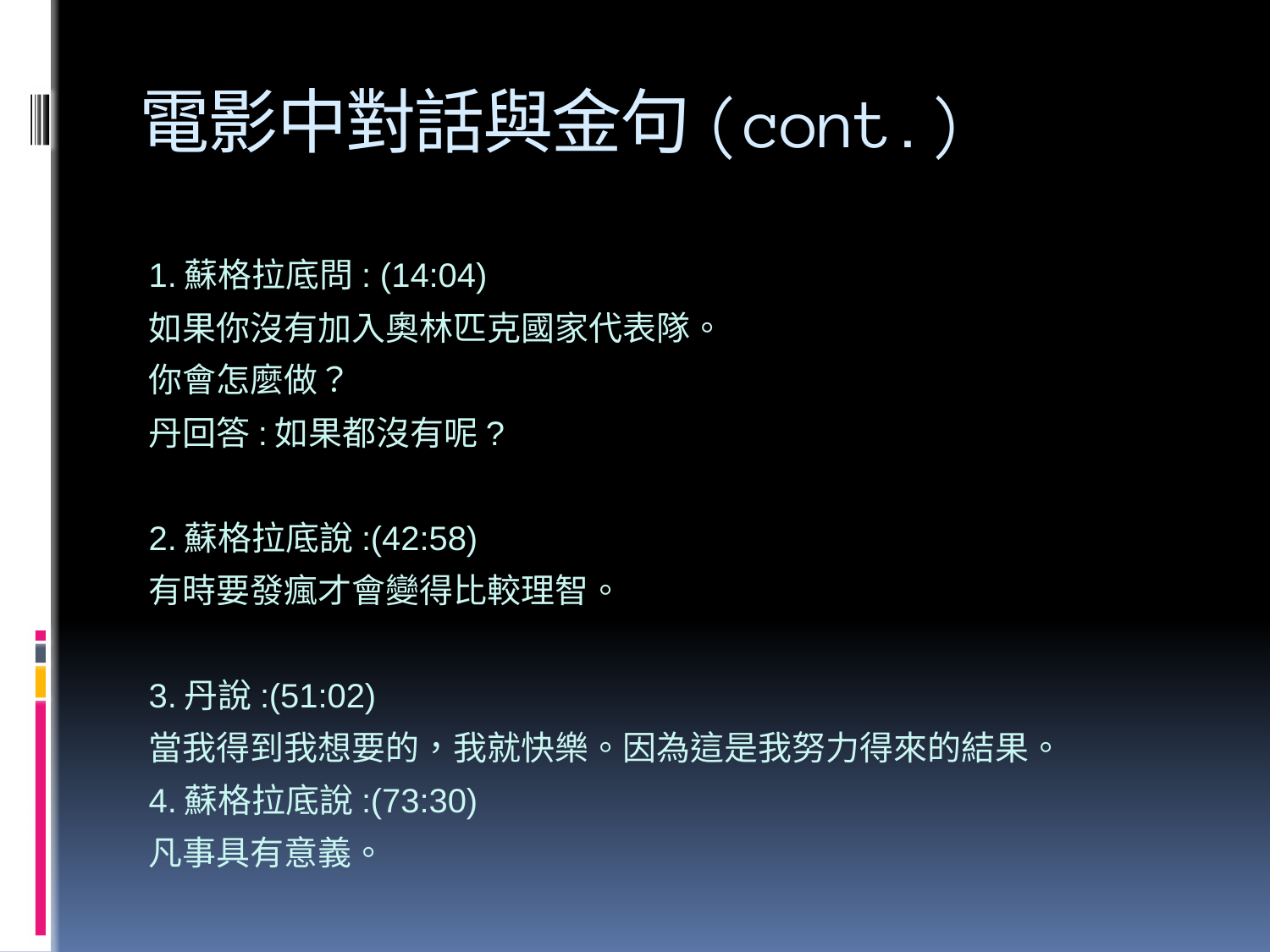

# 電影中對話與金句(cont.)
1.蘇格拉底問: (14:04)
如果你沒有加入奧林匹克國家代表隊。
你會怎麼做？
丹回答:如果都沒有呢?

2.蘇格拉底說:(42:58)
有時要發瘋才會變得比較理智。

3.丹說:(51:02)
當我得到我想要的，我就快樂。因為這是我努力得來的結果。
4.蘇格拉底說:(73:30)
凡事具有意義。